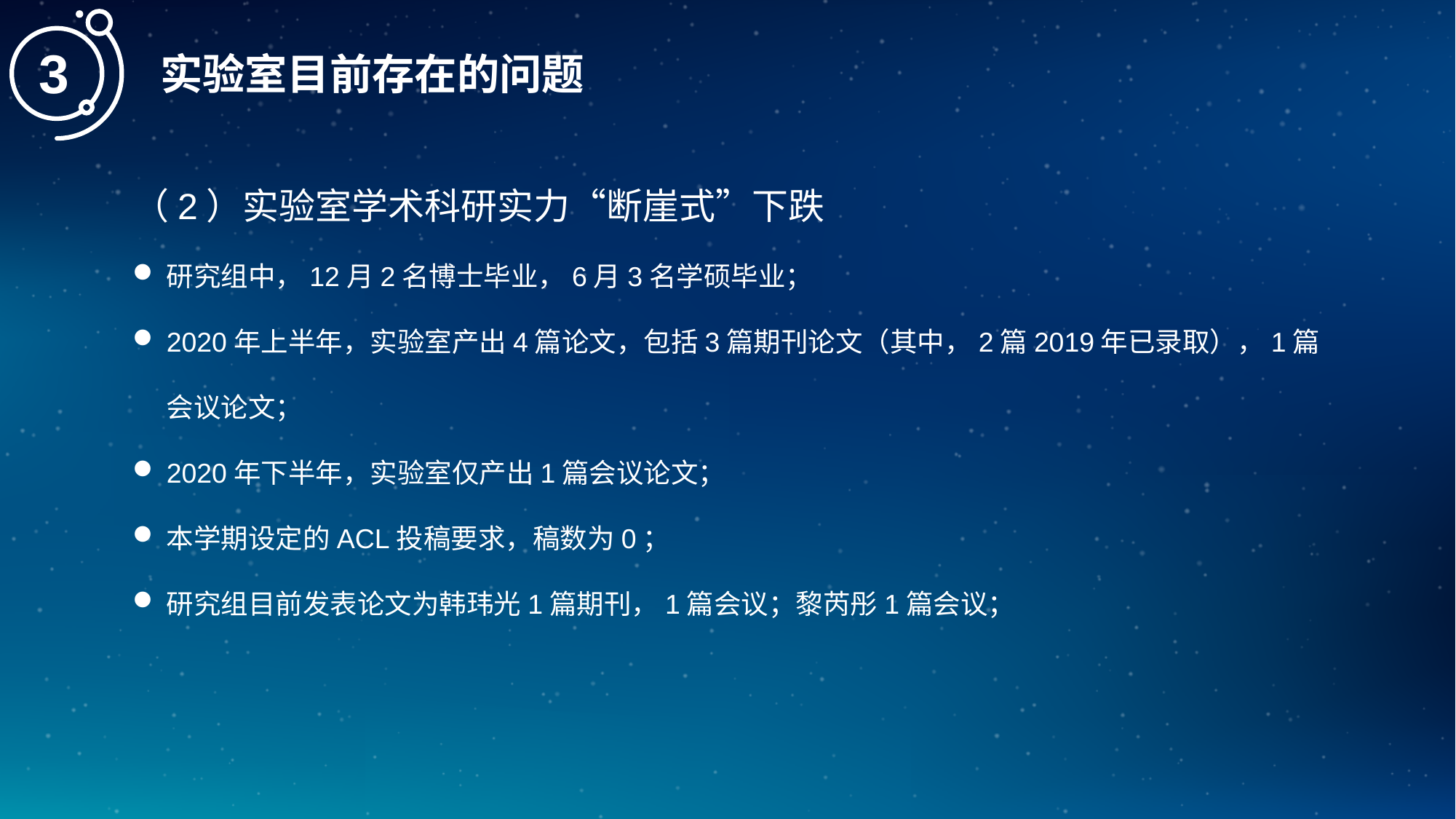

3

实验室目前存在的问题
（2）实验室学术科研实力“断崖式”下跌
研究组中，12月2名博士毕业，6月3名学硕毕业；
2020年上半年，实验室产出4篇论文，包括3篇期刊论文（其中，2篇2019年已录取），1篇会议论文；
2020年下半年，实验室仅产出1篇会议论文；
本学期设定的ACL投稿要求，稿数为0；
研究组目前发表论文为韩玮光1篇期刊，1篇会议；黎芮彤1篇会议；